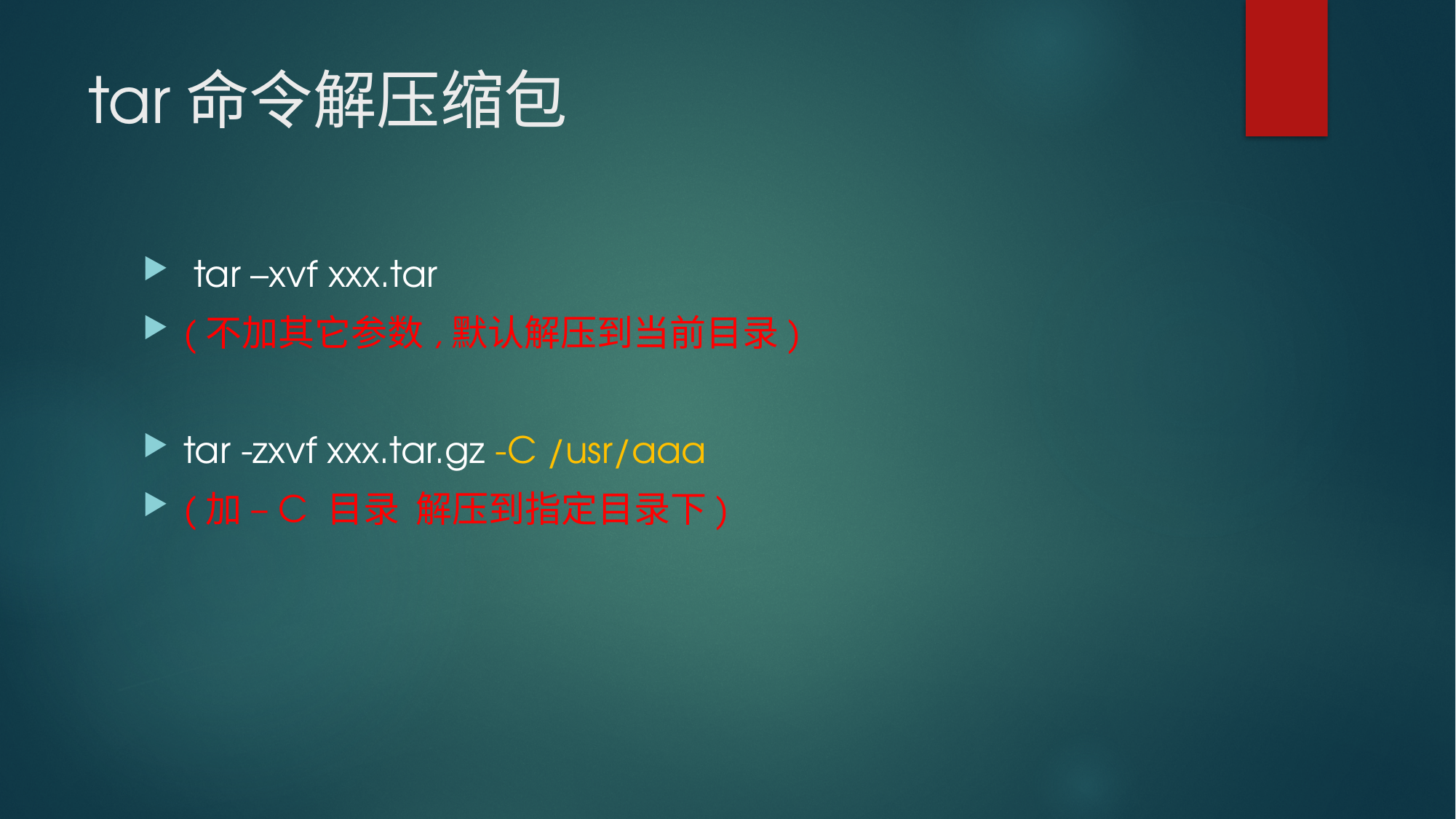

# tar命令解压缩包
 tar –xvf xxx.tar
(不加其它参数,默认解压到当前目录)

tar -zxvf xxx.tar.gz -C /usr/aaa
(加 –C 目录  解压到指定目录下)